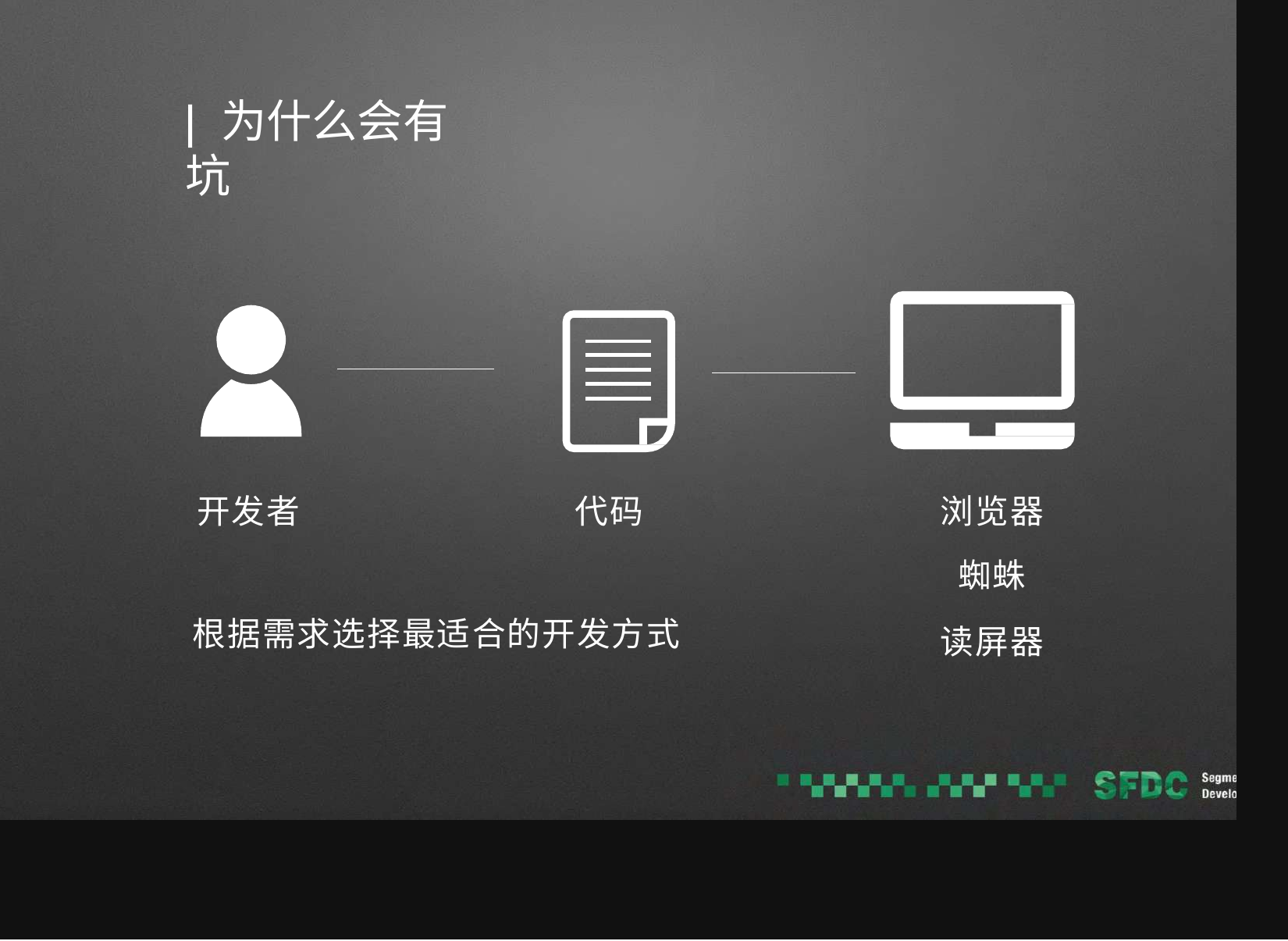

# | 为什么会有坑

开发者
代码
浏览器
蜘蛛
根据需求选择最适合的开发方式
读屏器